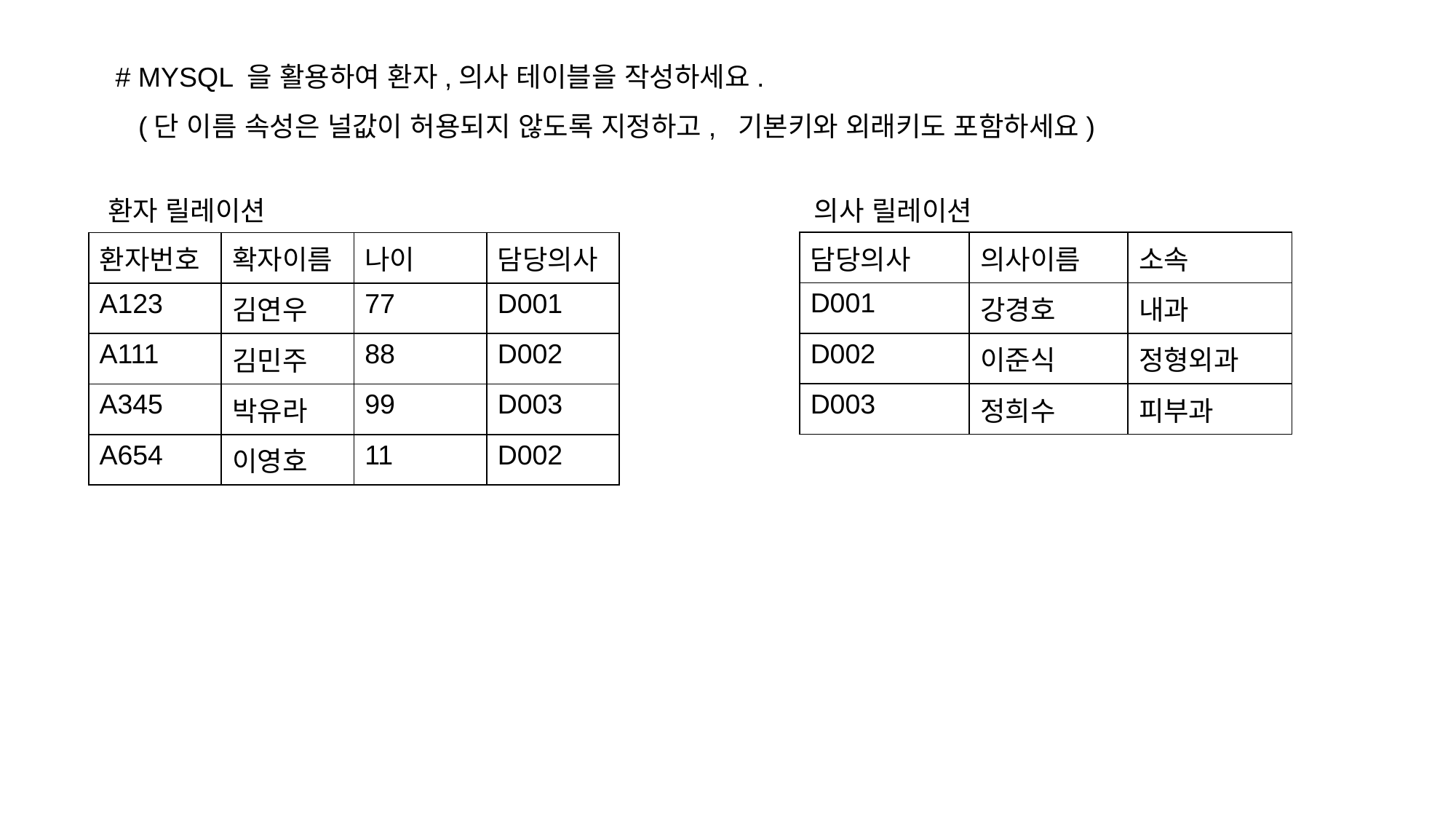

# MYSQL 을 활용하여 환자,의사 테이블을 작성하세요.
   (단 이름 속성은 널값이 허용되지 않도록 지정하고,  기본키와 외래키도 포함하세요)
환자 릴레이션
의사 릴레이션
| 담당의사 | 의사이름 | 소속 |
| --- | --- | --- |
| D001 | 강경호 | 내과 |
| D002 | 이준식 | 정형외과 |
| D003 | 정희수 | 피부과 |
| 환자번호 | 확자이름 | 나이 | 담당의사 |
| --- | --- | --- | --- |
| A123 | 김연우 | 77 | D001 |
| A111 | 김민주 | 88 | D002 |
| A345 | 박유라 | 99 | D003 |
| A654 | 이영호 | 11 | D002 |